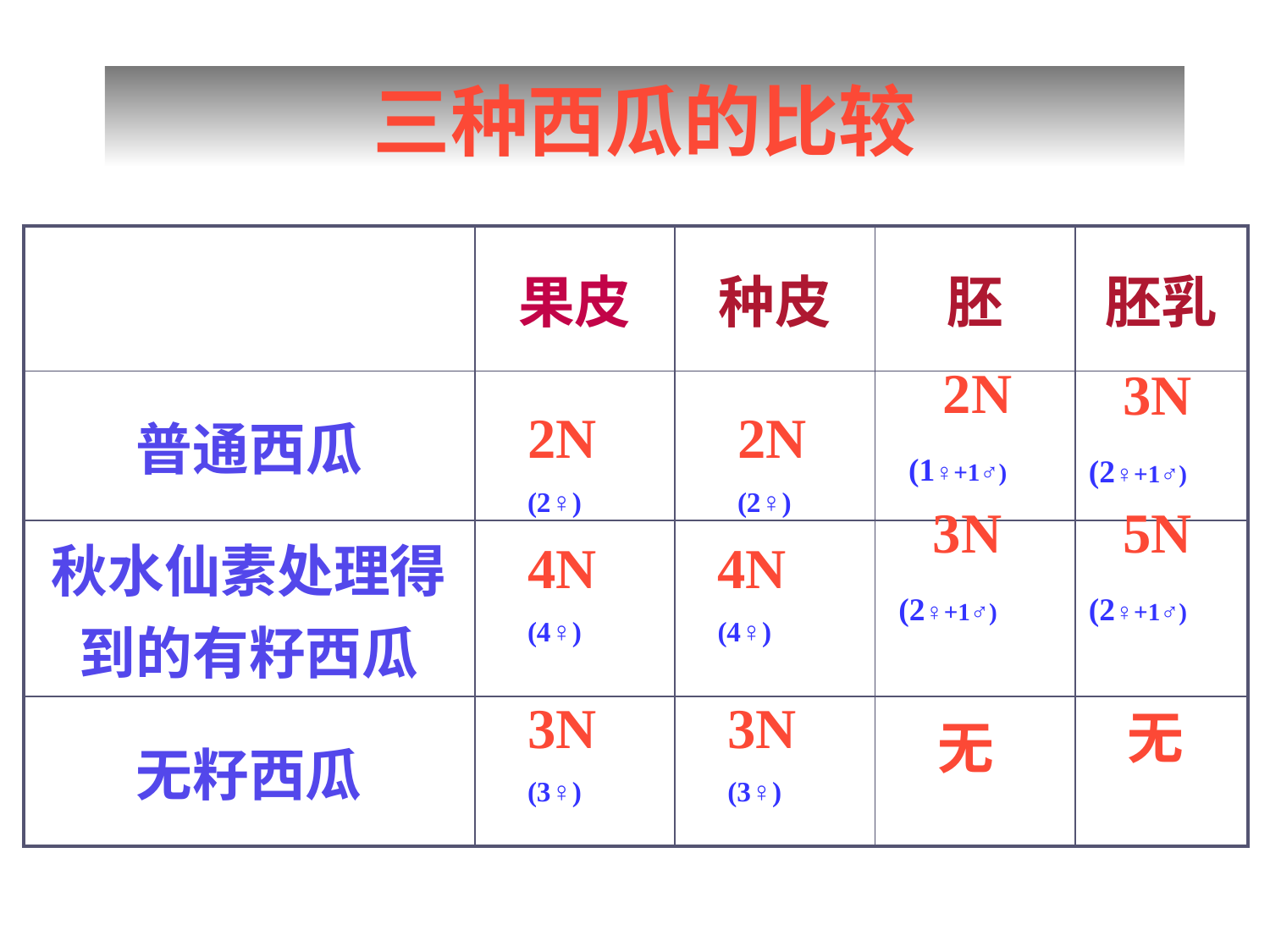

# 三种西瓜的比较
|  | 果皮 | 种皮 | 胚 | 胚乳 |
| --- | --- | --- | --- | --- |
| 普通西瓜 |  |  |  |  |
| 秋水仙素处理得到的有籽西瓜 |  |  |  |  |
| 无籽西瓜 |  |  |  |  |
2N (1♀+1♂)
3N (2♀+1♂)
2N (2♀)
2N (2♀)
3N (2♀+1♂)
5N (2♀+1♂)
4N (4♀)
4N (4♀)

3N (3♀)
3N (3♀)
无
无